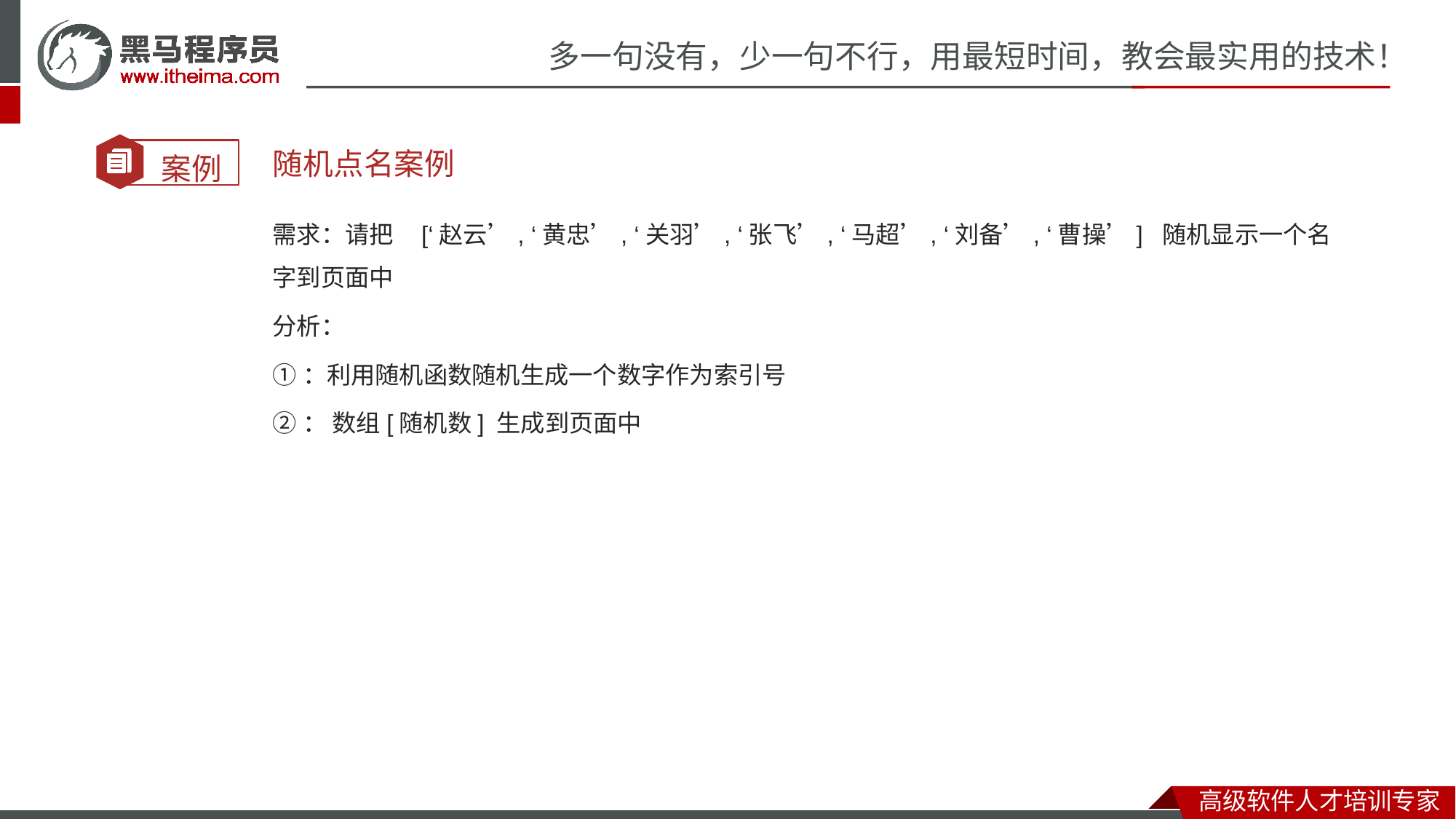

随机点名案例
需求：请把    [‘赵云’, ‘黄忠’, ‘关羽’, ‘张飞’, ‘马超’, ‘刘备’, ‘曹操’]  随机显示一个名字到页面中
分析：
①：利用随机函数随机生成一个数字作为索引号
②： 数组[随机数] 生成到页面中